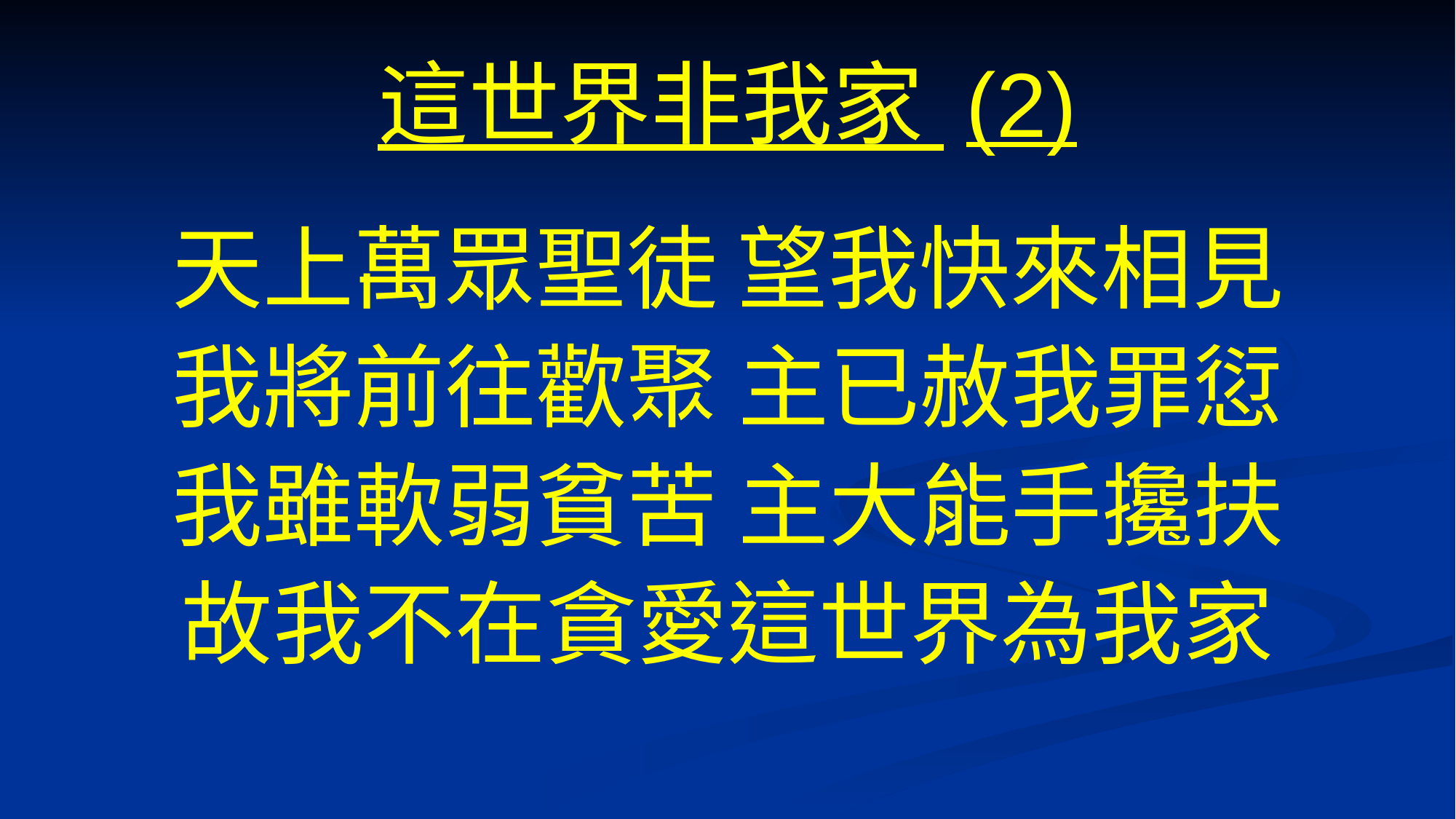

# 這世界非我家 (2)
天上萬眾聖徒 望我快來相見
我將前往歡聚 主已赦我罪愆
我雖軟弱貧苦 主大能手攙扶
故我不在貪愛這世界為我家